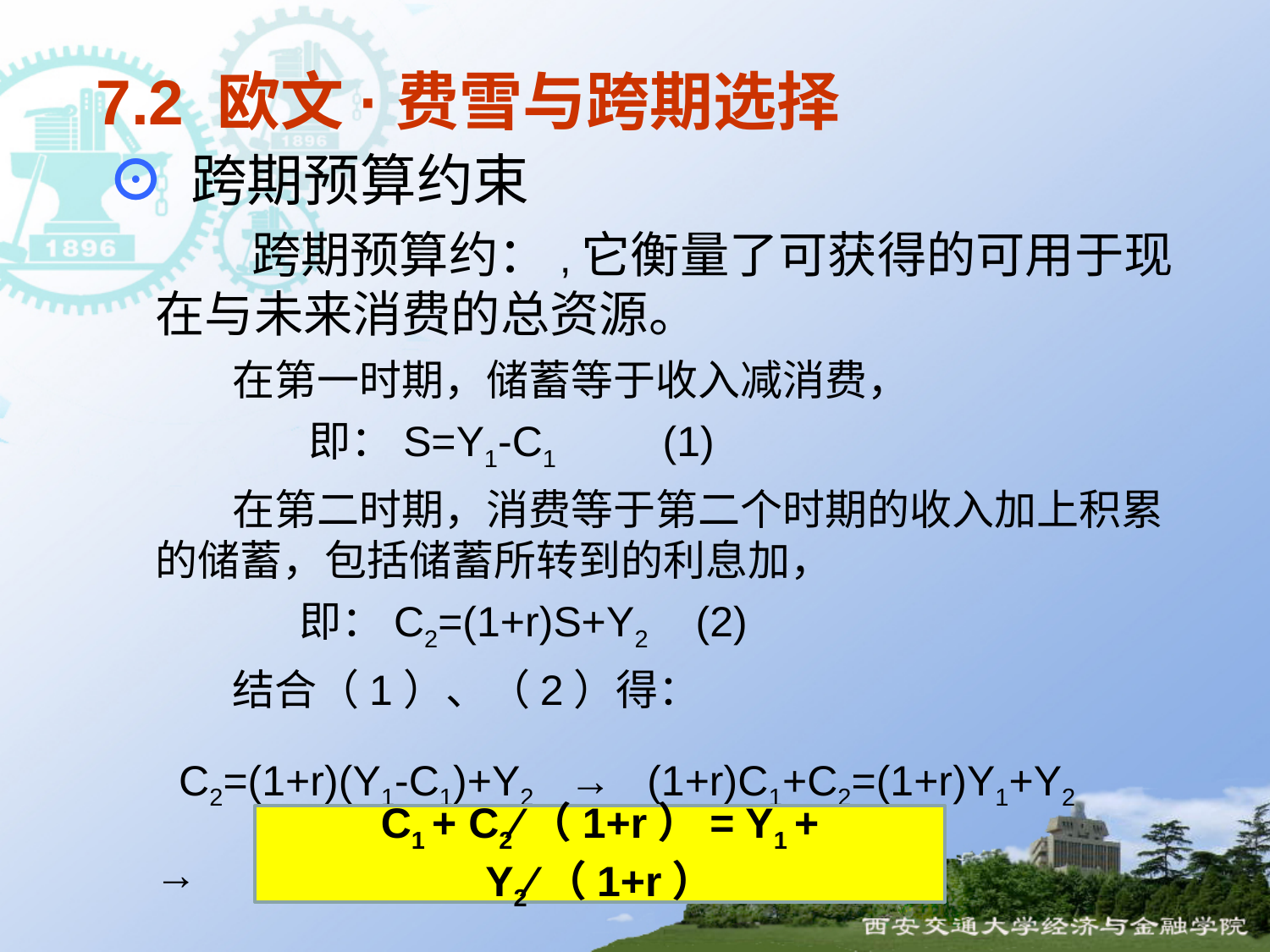

# 7.2 欧文·费雪与跨期选择
⊙ 跨期预算约束
            跨期预算约：,它衡量了可获得的可用于现在与未来消费的总资源。
            在第一时期，储蓄等于收入减消费，
                    即：S=Y1-C1         (1)
            在第二时期，消费等于第二个时期的收入加上积累的储蓄，包括储蓄所转到的利息加，
                   即：C2=(1+r)S+Y2    (2)
            结合（1）、（2）得：
      C2=(1+r)(Y1-C1)+Y2   →   (1+r)C1+C2=(1+r)Y1+Y2
    →
C1 + C2∕（1+r）= Y1 + Y2∕（1+r）